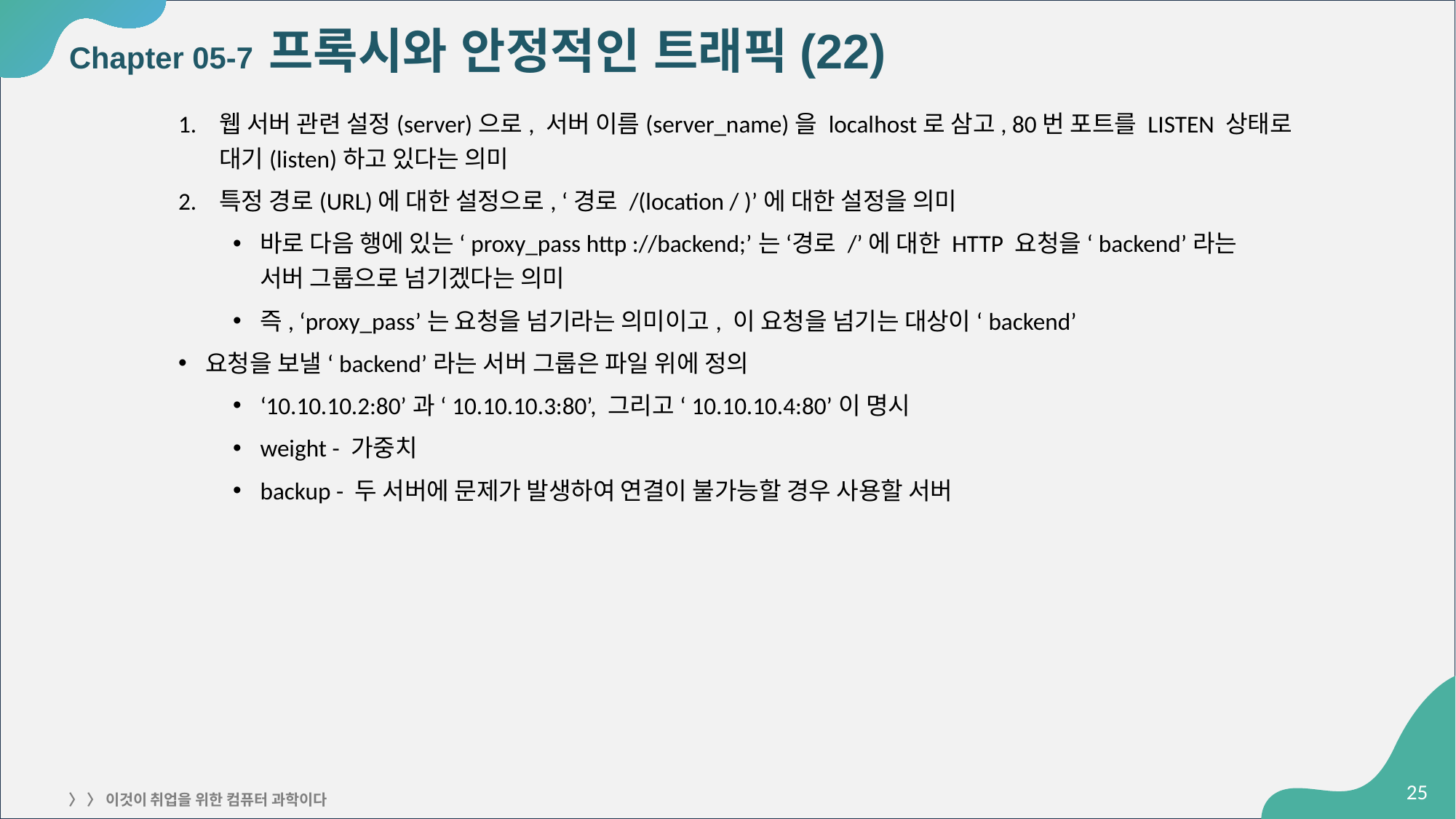

# Chapter 05-7 프록시와 안정적인 트래픽(22)
웹 서버 관련 설정(server)으로, 서버 이름(server_name)을 localhost로 삼고, 80번 포트를 LISTEN 상태로
대기(listen)하고 있다는 의미
특정 경로(URL)에 대한 설정으로, ‘경로 /(location / )’에 대한 설정을 의미
바로 다음 행에 있는 ‘proxy_pass http ://backend;’는 ‘경로 /’에 대한 HTTP 요청을 ‘backend’라는
서버 그룹으로 넘기겠다는 의미
즉, ‘proxy_pass’는 요청을 넘기라는 의미이고, 이 요청을 넘기는 대상이 ‘backend’
요청을 보낼 ‘backend’라는 서버 그룹은 파일 위에 정의
‘10.10.10.2:80’과 ‘10.10.10.3:80’, 그리고 ‘10.10.10.4:80’이 명시
weight - 가중치
backup - 두 서버에 문제가 발생하여 연결이 불가능할 경우 사용할 서버
25
〉 〉 이것이 취업을 위한 컴퓨터 과학이다